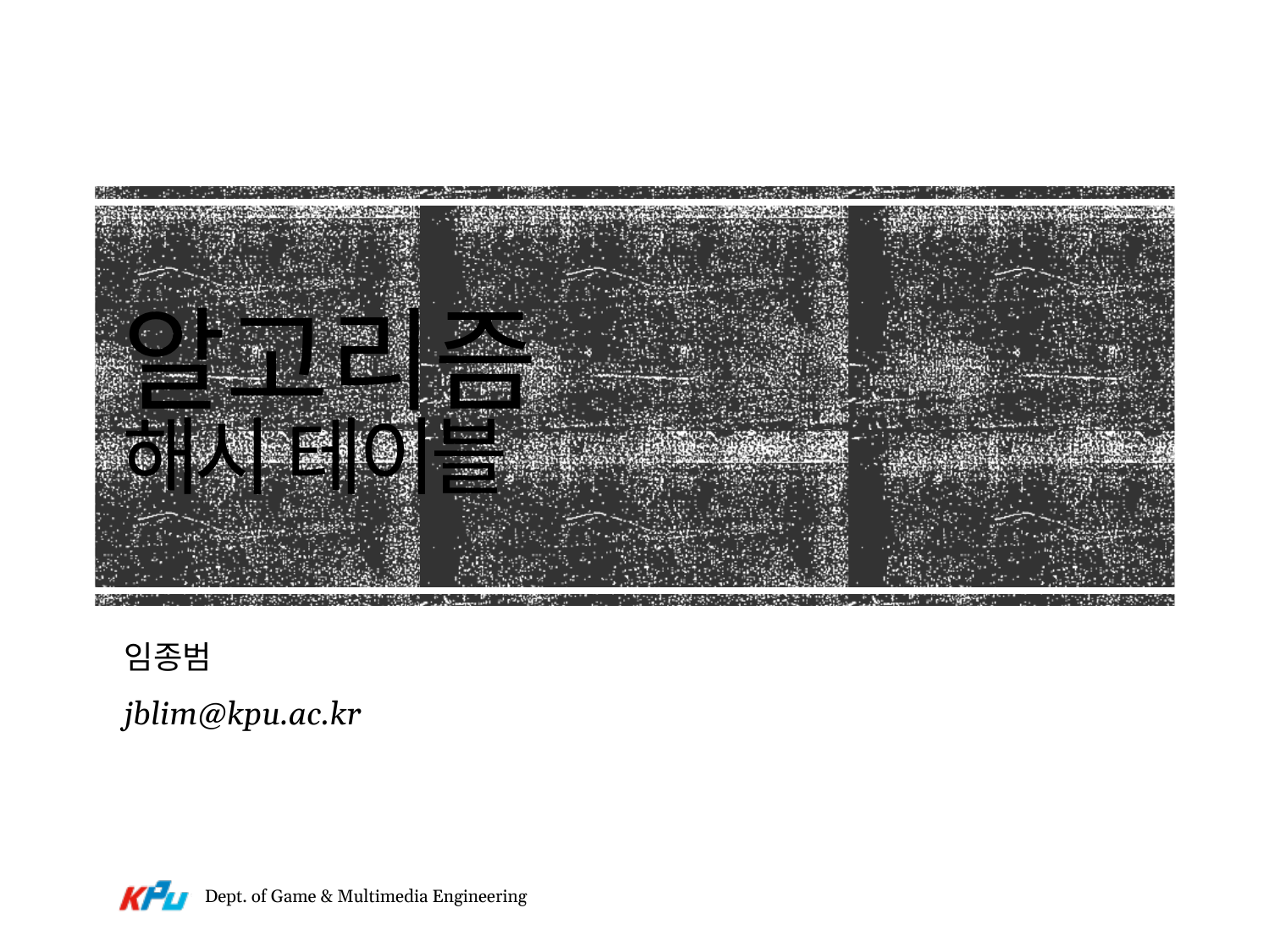

# 알고리즘 해시 테이블
임종범
jblim@kpu.ac.kr
Dept. of Game & Multimedia Engineering